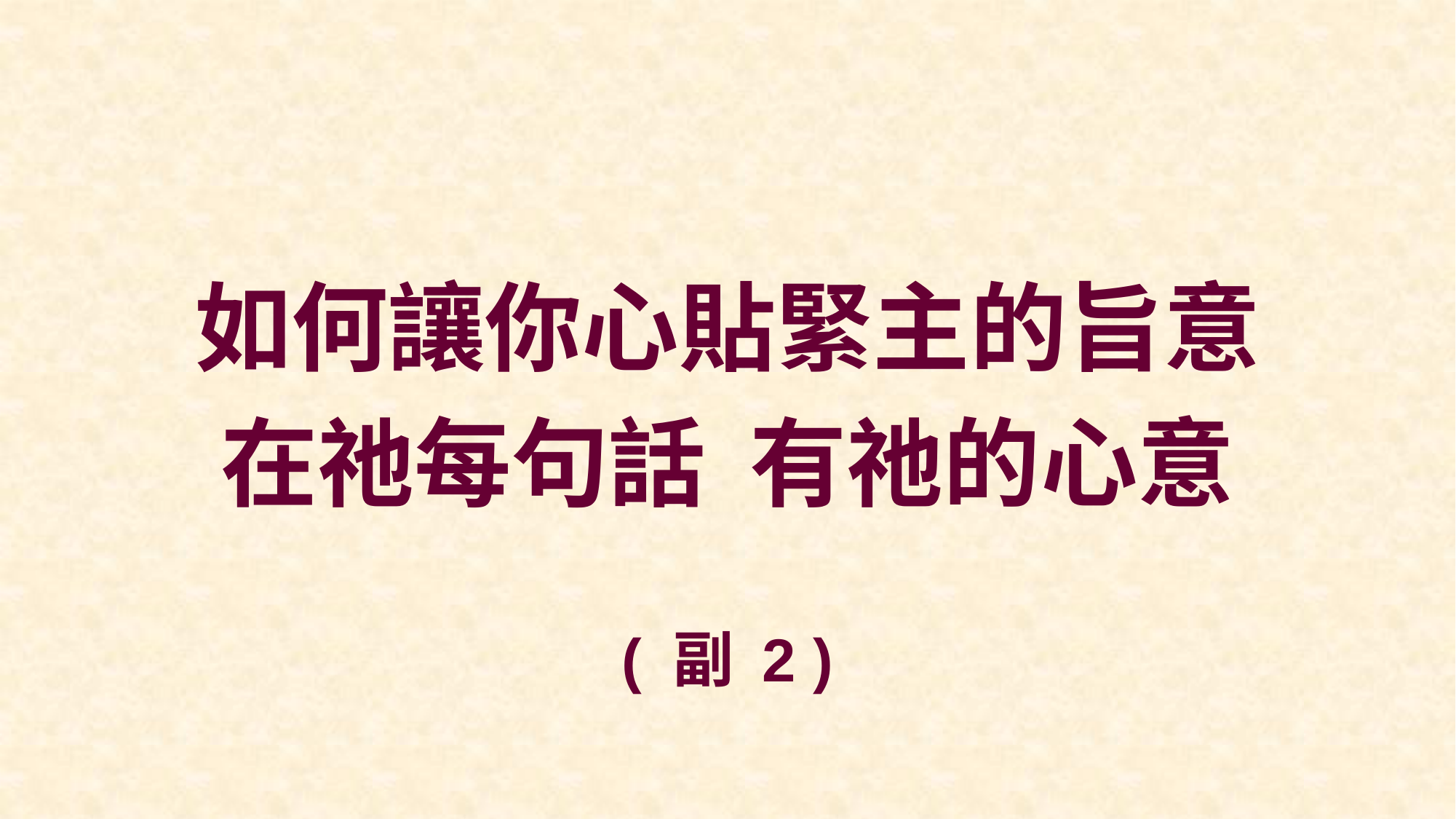

如何讓你心貼緊主的旨意
在祂每句話  有祂的心意
( 副 2 )